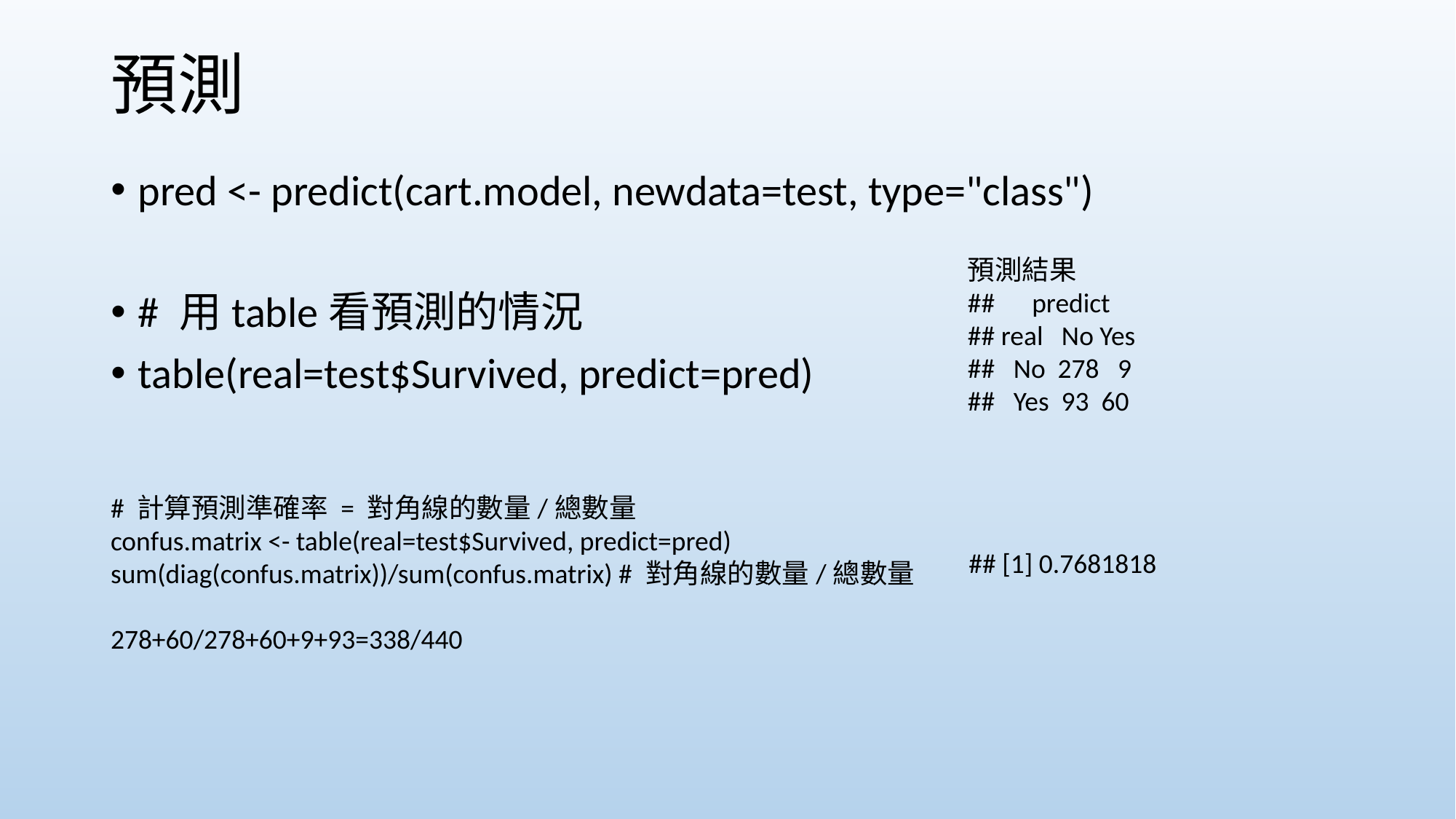

# 預測
pred <- predict(cart.model, newdata=test, type="class")

# 用table看預測的情況
table(real=test$Survived, predict=pred)
預測結果
##      predict
## real   No Yes
##   No  278   9
##   Yes  93  60
# 計算預測準確率 = 對角線的數量/總數量
confus.matrix <- table(real=test$Survived, predict=pred)
sum(diag(confus.matrix))/sum(confus.matrix) # 對角線的數量/總數量

278+60/278+60+9+93=338/440

## [1] 0.7681818